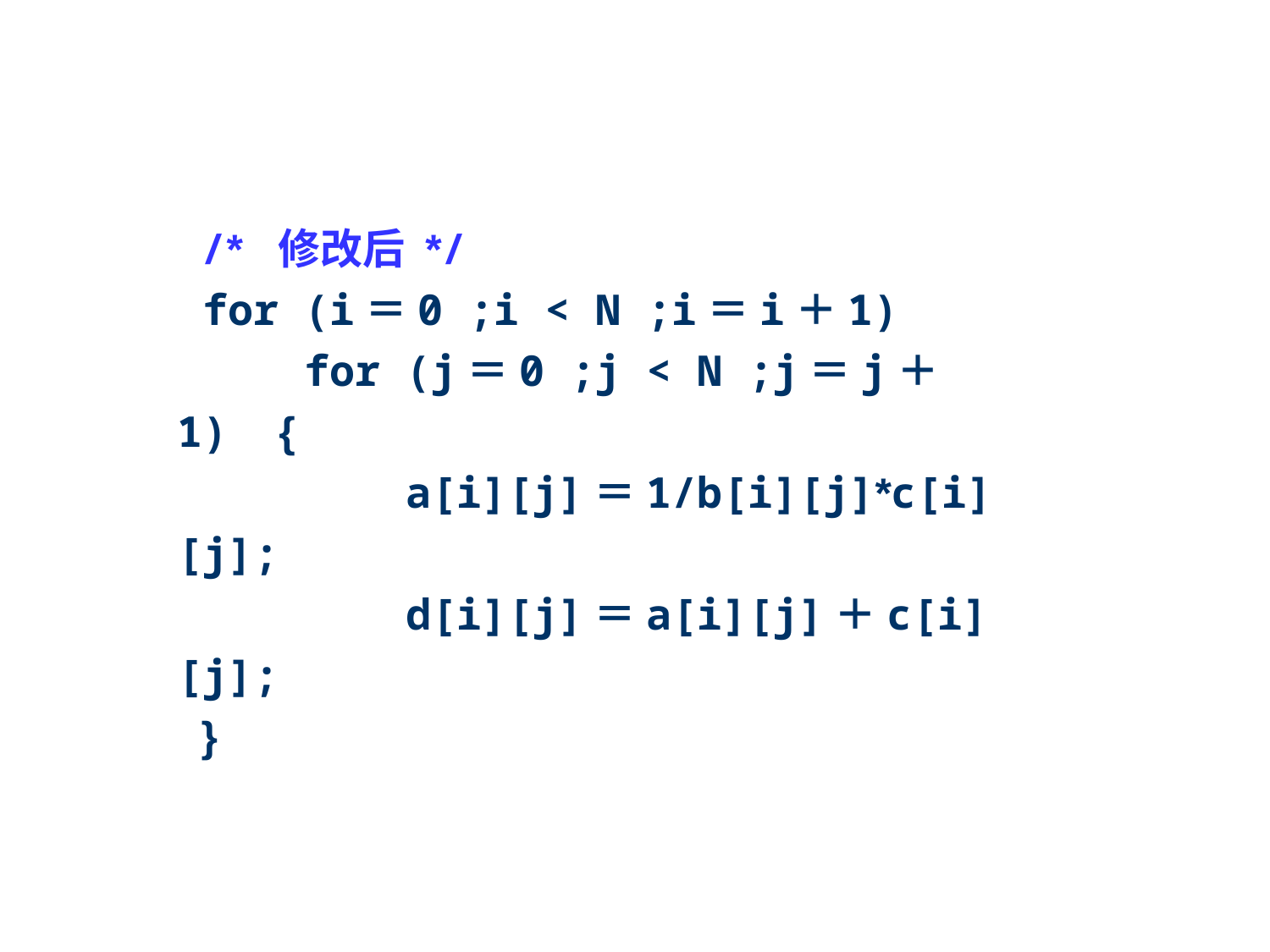

/* 修改后 */
 for (i＝0 ;i < N ;i＝i＋1)
     for (j＝0 ;j < N ;j＝j＋1)  {
         a[i][j]＝1/b[i][j]*c[i][j];
         d[i][j]＝a[i][j]＋c[i][j];
  }